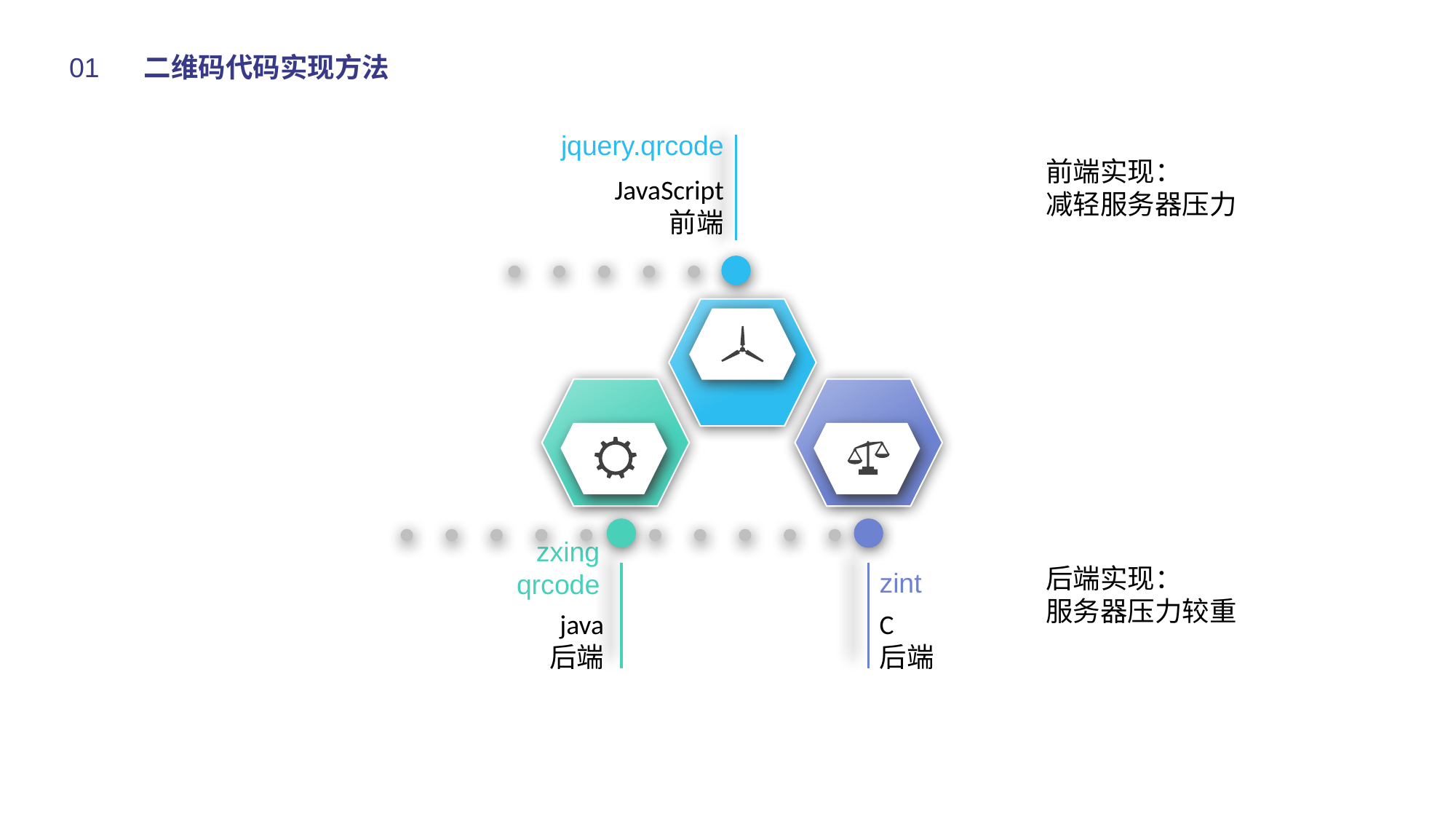

01
二维码代码实现方法
jquery.qrcode
前端实现：
减轻服务器压力
JavaScript
前端

后端实现：
服务器压力较重
zxing
qrcode

zint
java
后端
C
后端